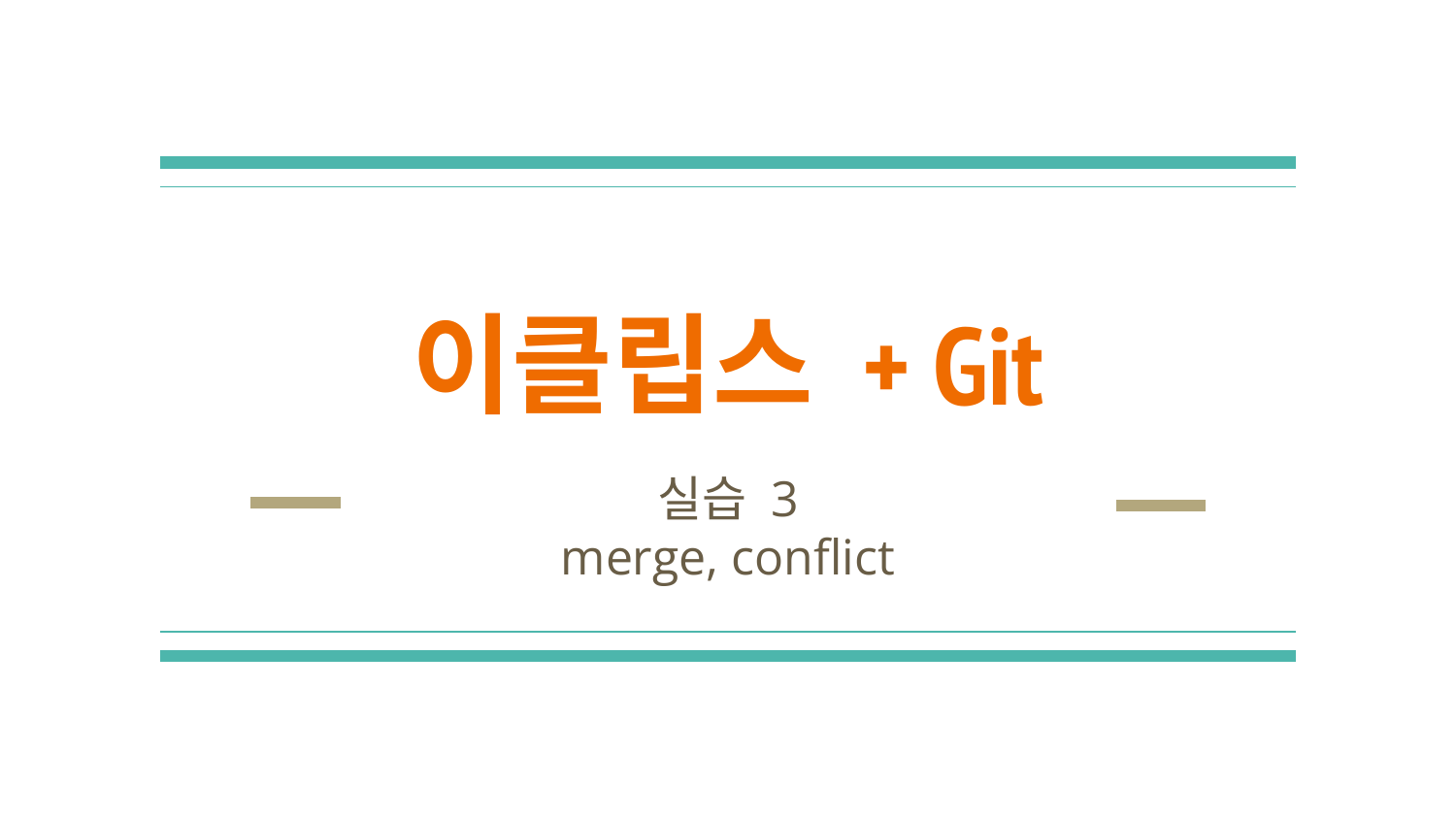

# 이클립스 + Git
실습 3
merge, conflict